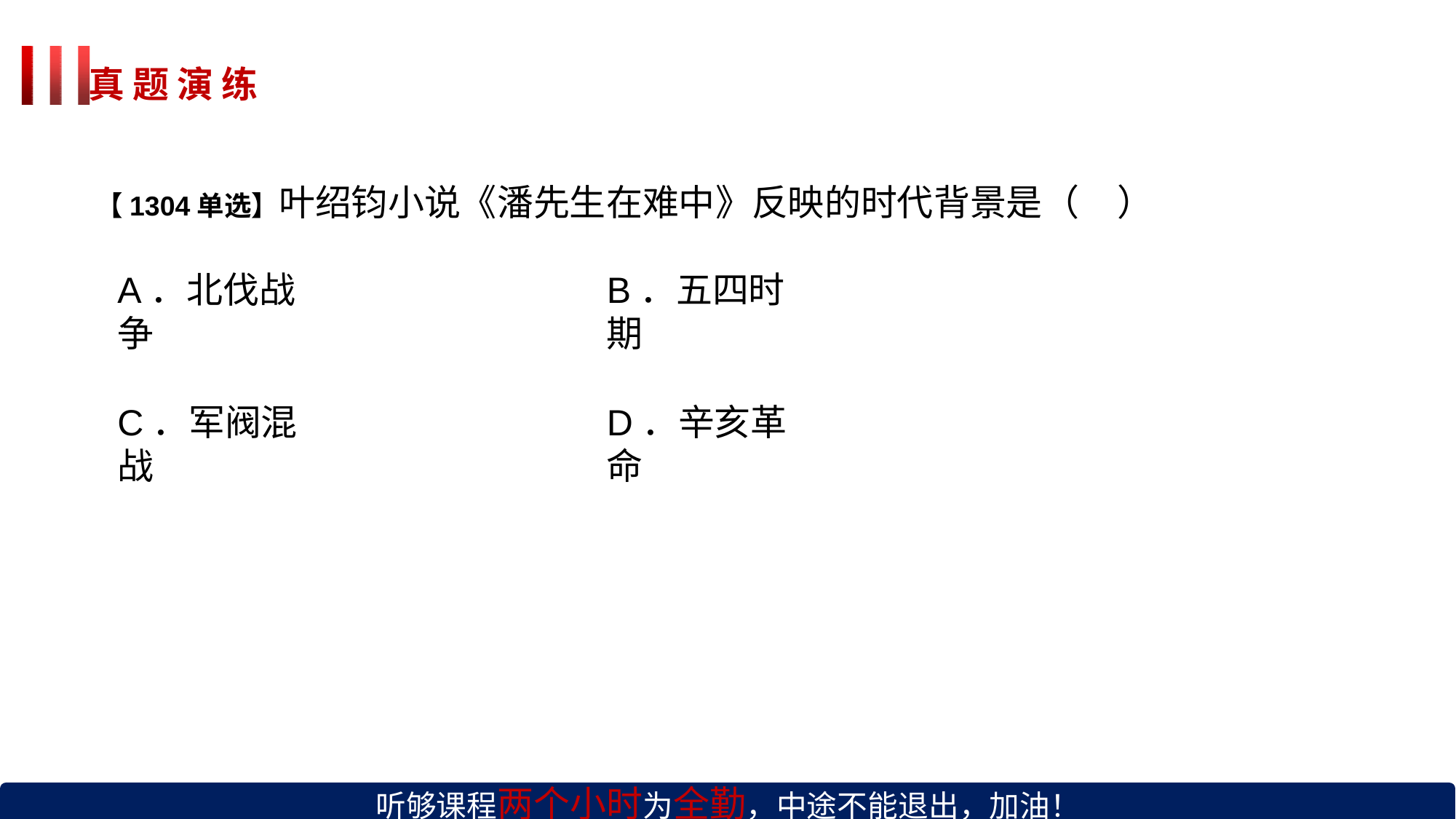

# 真 题 演 练
【1304单选】叶绍钧小说《潘先生在难中》反映的时代背景是（	）
A．北伐战争

C．军阀混战
B．五四时期

D．辛亥革命

听够课程两个小时为全勤，中途不能退出，加油！